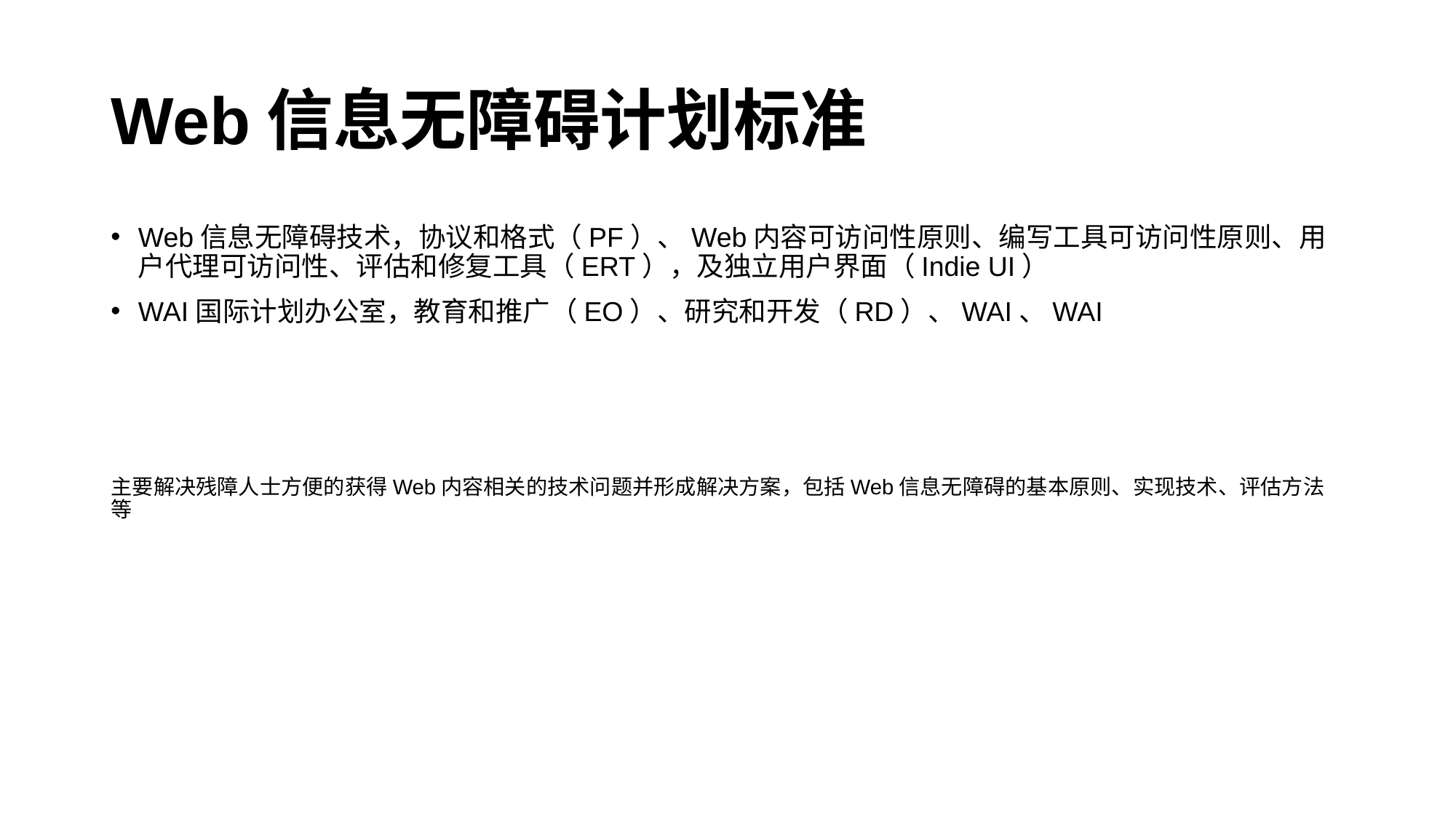

# Web信息无障碍计划标准
Web信息无障碍技术，协议和格式（PF）、Web内容可访问性原则、编写工具可访问性原则、用户代理可访问性、评估和修复工具（ERT），及独立用户界面（Indie UI）
WAI国际计划办公室，教育和推广（EO）、研究和开发（RD）、WAI、WAI

主要解决残障人士方便的获得Web内容相关的技术问题并形成解决方案，包括Web信息无障碍的基本原则、实现技术、评估方法等